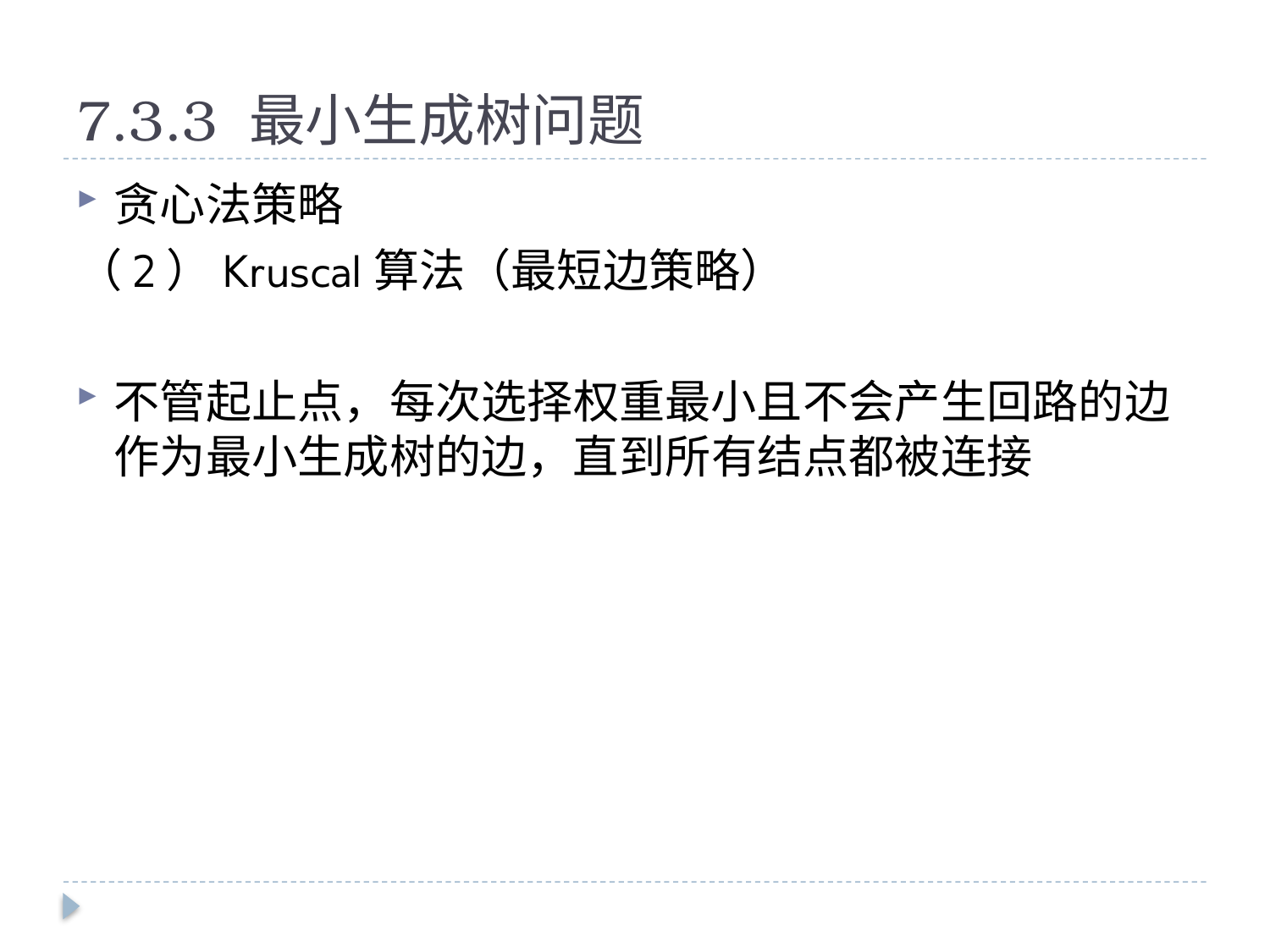

# 7.3.3 最小生成树问题
贪心法策略
（2）Kruscal算法（最短边策略）

不管起止点，每次选择权重最小且不会产生回路的边作为最小生成树的边，直到所有结点都被连接